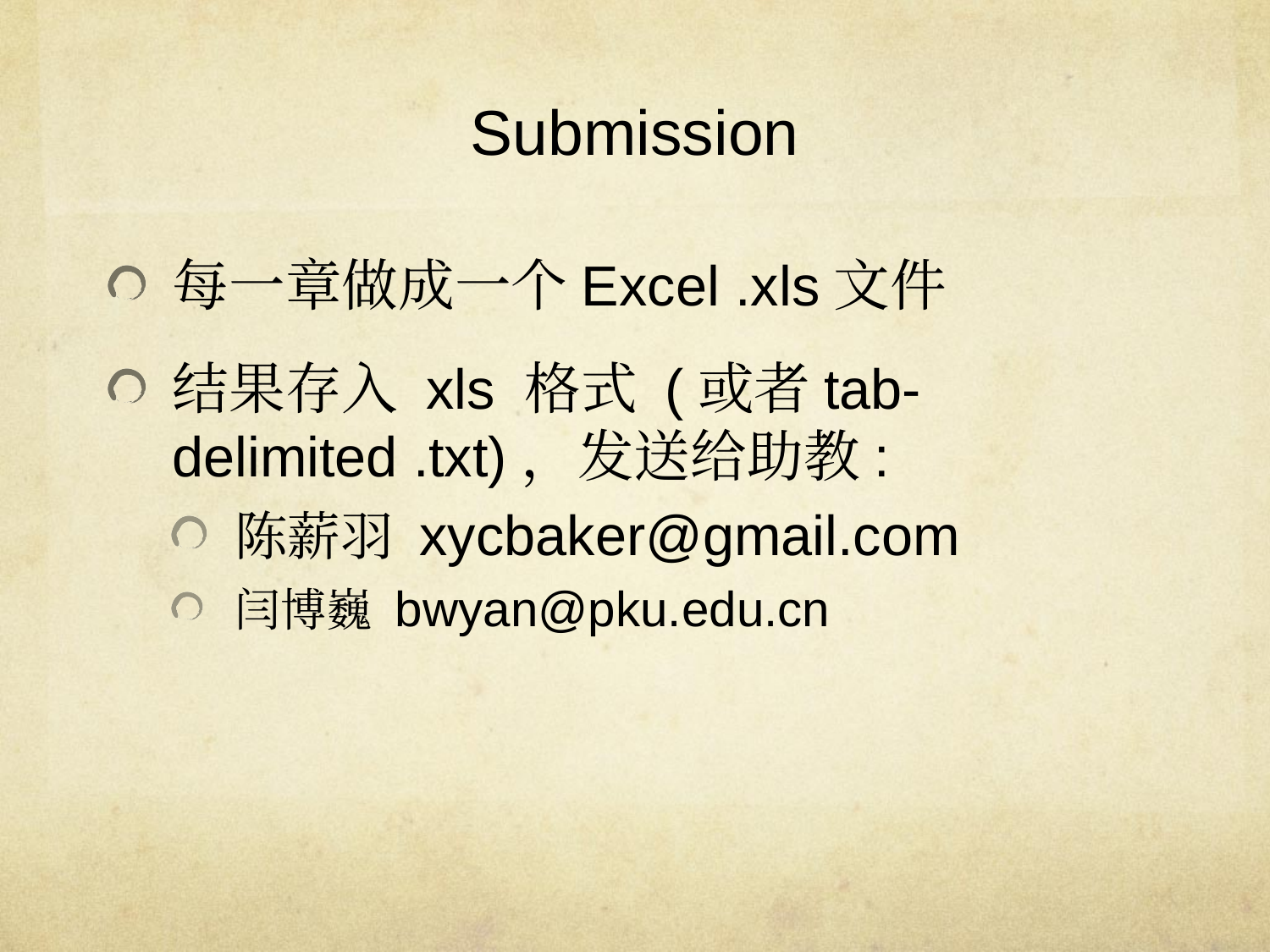

# Submission
每一章做成一个Excel .xls文件
结果存入 xls 格式 (或者tab-delimited .txt)，发送给助教:
陈薪羽 xycbaker@gmail.com
闫博巍 bwyan@pku.edu.cn